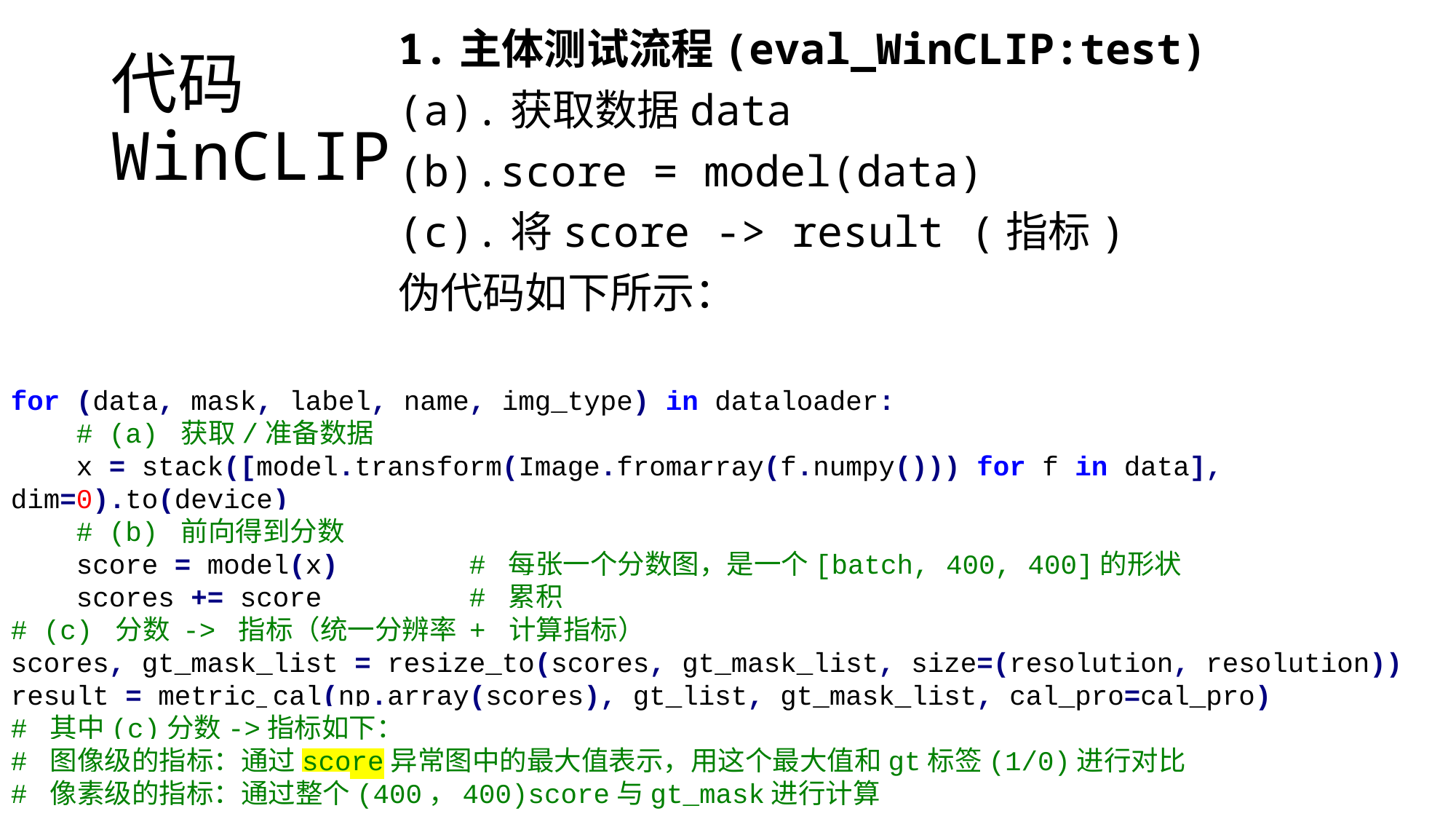

1.主体测试流程(eval_WinCLIP:test)
(a).获取数据data
(b).score = model(data)
(c).将score -> result (指标)
伪代码如下所示：

# 代码 WinCLIP
for (data, mask, label, name, img_type) in dataloader:
    # (a) 获取/准备数据
    x = stack([model.transform(Image.fromarray(f.numpy())) for f in data], dim=0).to(device)
    # (b) 前向得到分数
    score = model(x)        # 每张一个分数图，是一个[batch, 400, 400]的形状
    scores += score         # 累积
# (c) 分数 -> 指标（统一分辨率 + 计算指标）
scores, gt_mask_list = resize_to(scores, gt_mask_list, size=(resolution, resolution))
result = metric_cal(np.array(scores), gt_list, gt_mask_list, cal_pro=cal_pro)
# 其中(c)分数->指标如下：
# 图像级的指标：通过score异常图中的最大值表示，用这个最大值和gt标签(1/0)进行对比
# 像素级的指标：通过整个(400，400)score与gt_mask进行计算